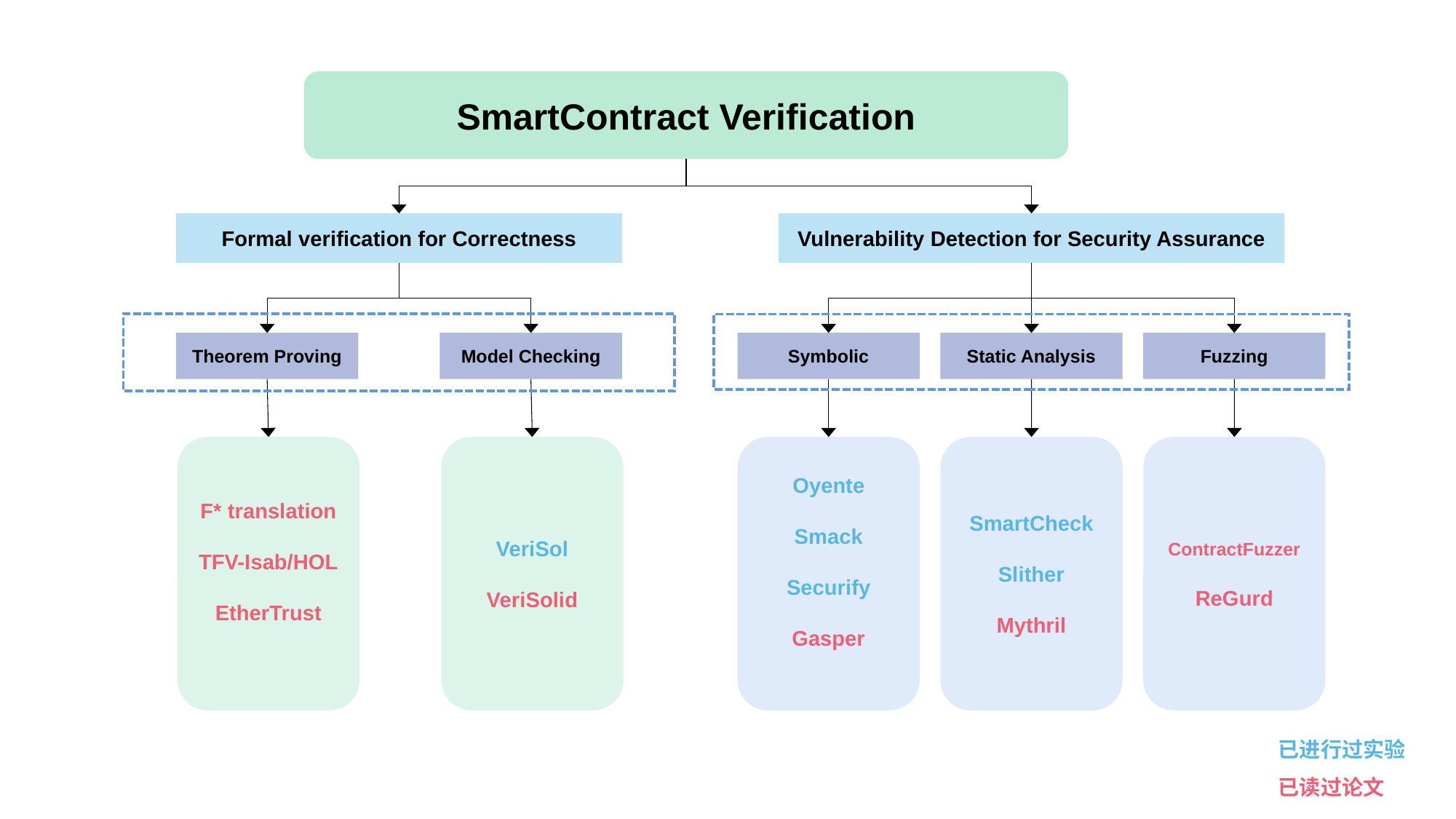

SmartContract Verification
Formal verification for Correctness
Vulnerability Detection for Security Assurance

Theorem Proving
Model Checking
Symbolic
Static Analysis
Fuzzing
F* translation

TFV-Isab/HOL

EtherTrust

VeriSol

VeriSolid
Oyente

Smack

Securify

Gasper

SmartCheck

Slither

Mythril
ContractFuzzer

ReGurd
已进行过实验
已读过论文